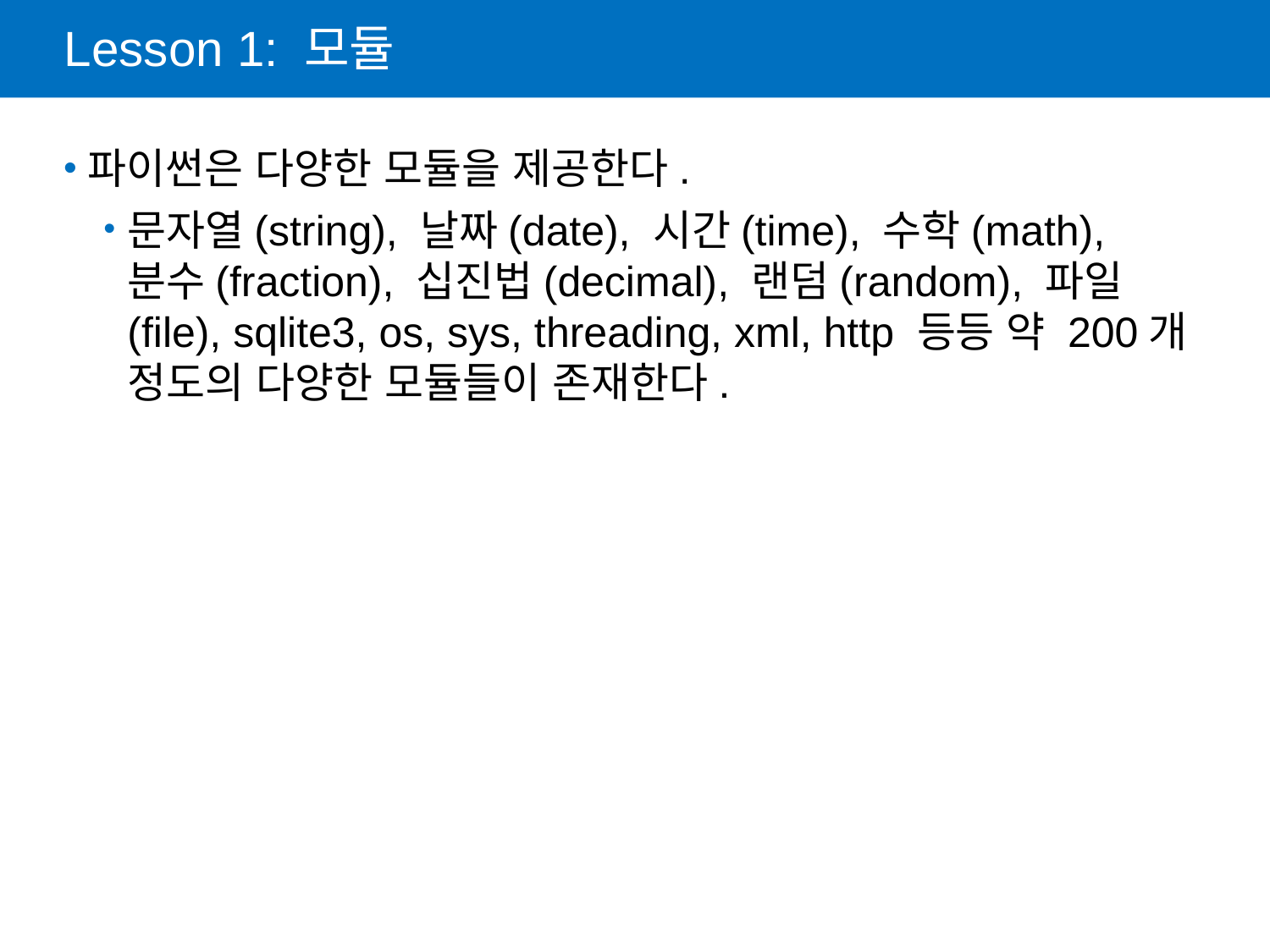

# Lesson 1: 모듈
파이썬은 다양한 모듈을 제공한다.
문자열(string), 날짜(date), 시간(time), 수학(math), 분수(fraction), 십진법(decimal), 랜덤(random), 파일(file), sqlite3, os, sys, threading, xml, http 등등 약 200개 정도의 다양한 모듈들이 존재한다.